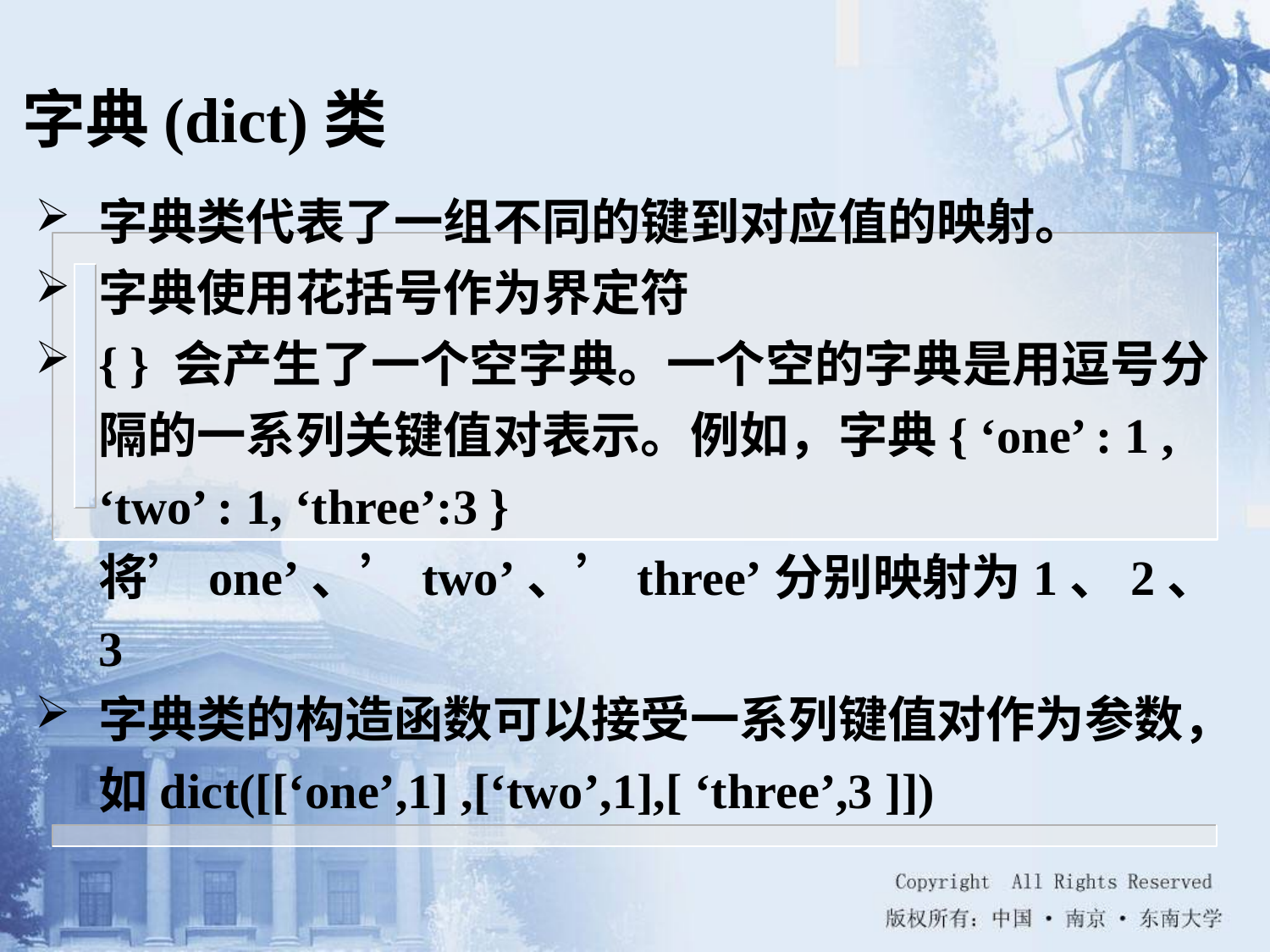

字典(dict)类
字典类代表了一组不同的键到对应值的映射。
字典使用花括号作为界定符
{ } 会产生了一个空字典。一个空的字典是用逗号分隔的一系列关键值对表示。例如，字典{ ‘one’ : 1 , ‘two’ : 1, ‘three’:3 }将’one’、’two’、’three’分别映射为1、2、3
字典类的构造函数可以接受一系列键值对作为参数，如dict([[‘one’,1] ,[‘two’,1],[ ‘three’,3 ]])